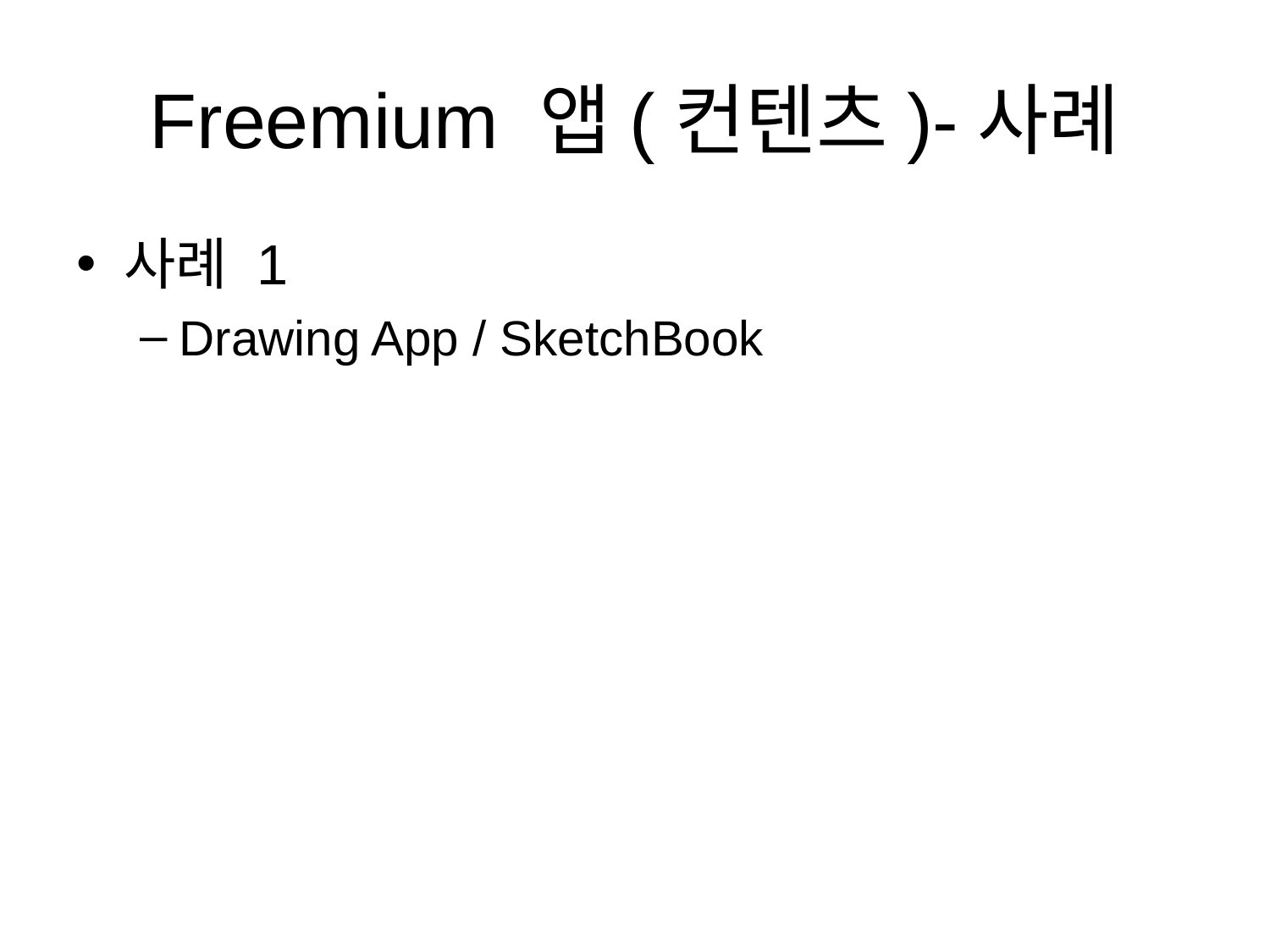

# Freemium 앱(컨텐츠)-사례
사례 1
Drawing App / SketchBook